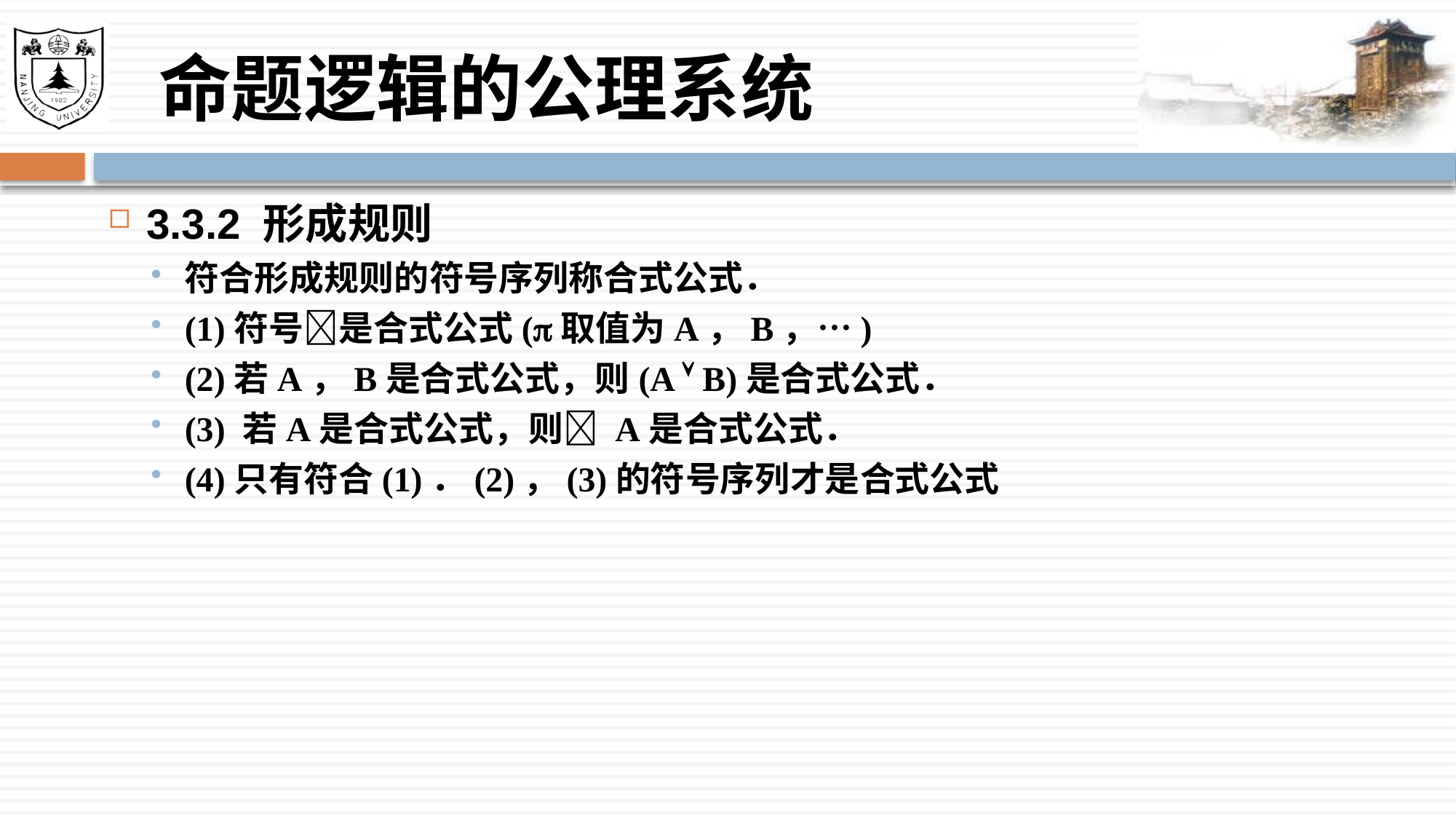

# 命题逻辑的公理系统
3.3.2 形成规则
符合形成规则的符号序列称合式公式．
(1)符号π是合式公式(π取值为A，B，…)
(2)若A，B是合式公式，则(A ∨ B)是合式公式．
(3) 若A是合式公式，则¬ A是合式公式．
(4)只有符合(1)．(2)，(3)的符号序列才是合式公式